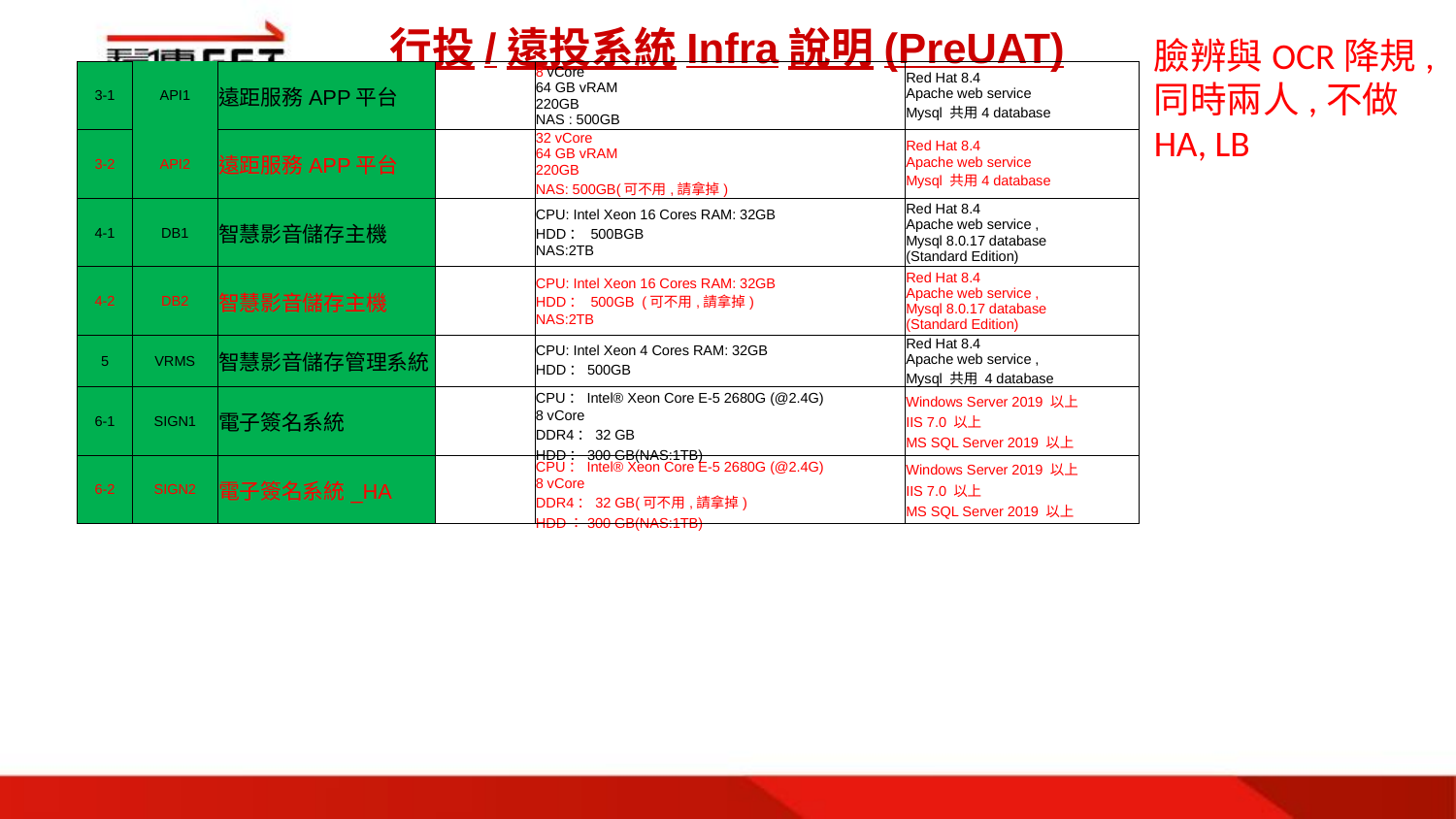

行投/遠投系統Infra說明(PreUAT)
臉辨與OCR降規,同時兩人,不做HA, LB
| 3-1 | API1 | 遠距服務APP平台 |  | 8 vCore 64 GB vRAM 220GB NAS : 500GB | Red Hat 8.4 Apache web service Mysql 共用4 database |
| --- | --- | --- | --- | --- | --- |
| 3-2 | API2 | 遠距服務APP平台 |  | 32 vCore 64 GB vRAM 220GB NAS: 500GB(可不用,請拿掉) | Red Hat 8.4 Apache web service Mysql 共用4 database |
| 4-1 | DB1 | 智慧影音儲存主機 |  | CPU: Intel Xeon 16 Cores RAM: 32GB HDD： 500BGB NAS:2TB | Red Hat 8.4 Apache web service , Mysql 8.0.17 database (Standard Edition) |
| 4-2 | DB2 | 智慧影音儲存主機 |  | CPU: Intel Xeon 16 Cores RAM: 32GB HDD： 500GB (可不用,請拿掉) NAS:2TB | Red Hat 8.4 Apache web service , Mysql 8.0.17 database (Standard Edition) |
| 5 | VRMS | 智慧影音儲存管理系統 |  | CPU: Intel Xeon 4 Cores RAM: 32GB HDD：500GB | Red Hat 8.4 Apache web service , Mysql 共用 4 database |
| 6-1 | SIGN1 | 電子簽名系統 |  | CPU：Intel® Xeon Core E-5 2680G (@2.4G) 8 vCore DDR4：32 GB HDD：300 GB(NAS:1TB) | Windows Server 2019 以上 IIS 7.0 以上 MS SQL Server 2019 以上 |
| 6-2 | SIGN2 | 電子簽名系統\_HA |  | CPU：Intel® Xeon Core E-5 2680G (@2.4G) 8 vCore DDR4：32 GB(可不用,請拿掉) HDD：300 GB(NAS:1TB) | Windows Server 2019 以上 IIS 7.0 以上 MS SQL Server 2019 以上 |